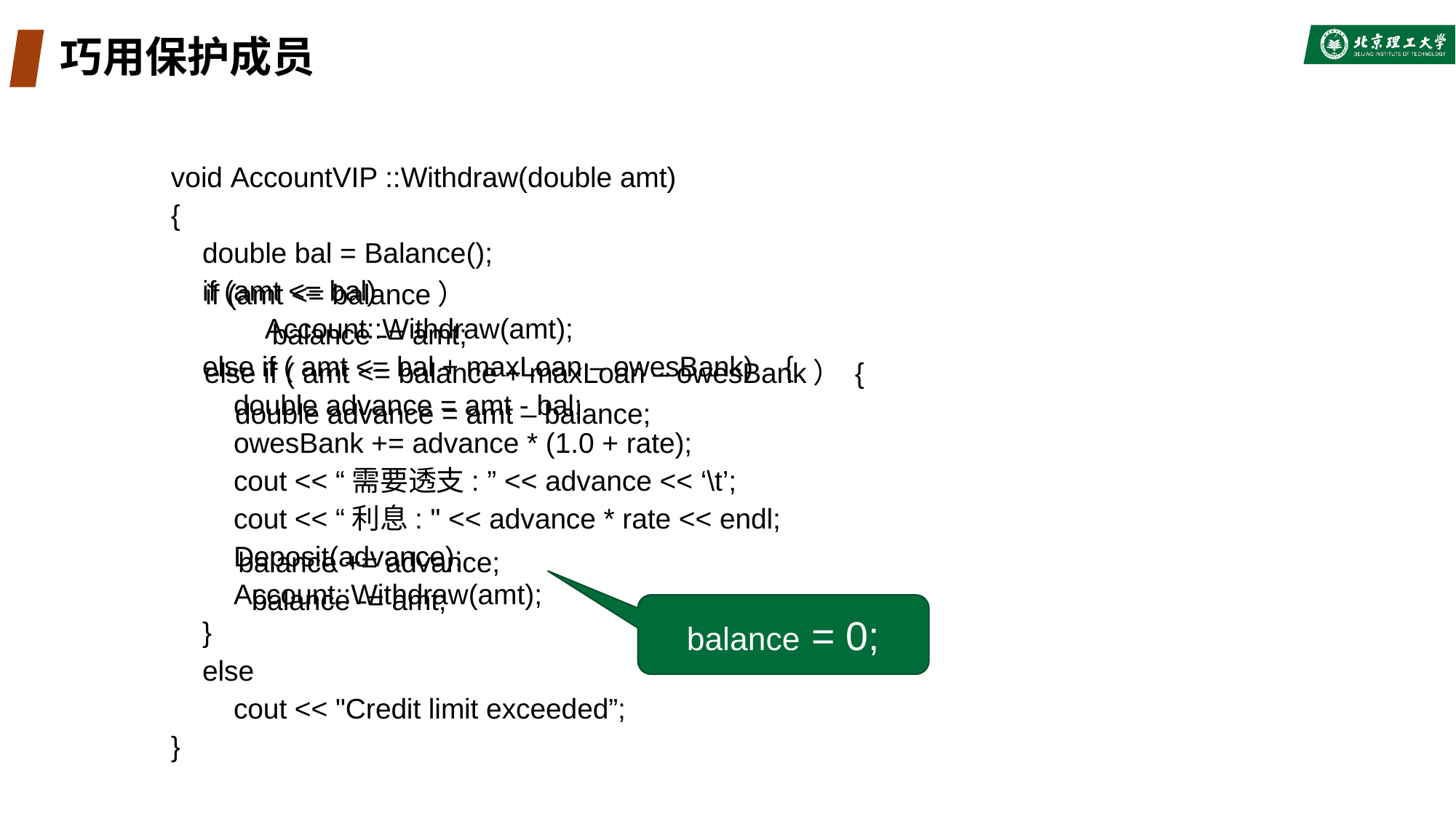

# 巧用保护成员
void AccountVIP ::Withdraw(double amt)
{
    double bal = Balance();
    if (amt <= bal)
            Account::Withdraw(amt);
    else if ( amt <= bal + maxLoan – owesBank)    {
        double advance = amt - bal;
        owesBank += advance * (1.0 + rate);
        cout << “需要透支: ” << advance << ‘\t’;
        cout << “利息: " << advance * rate << endl;
        Deposit(advance);
        Account::Withdraw(amt);
    }
    else
        cout << "Credit limit exceeded”;
}
if (amt <= balance）
balance -= amt;
else if ( amt <= balance + maxLoan – owesBank） {
double advance = amt – balance;
balance += advance;
balance -= amt;
balance = 0;